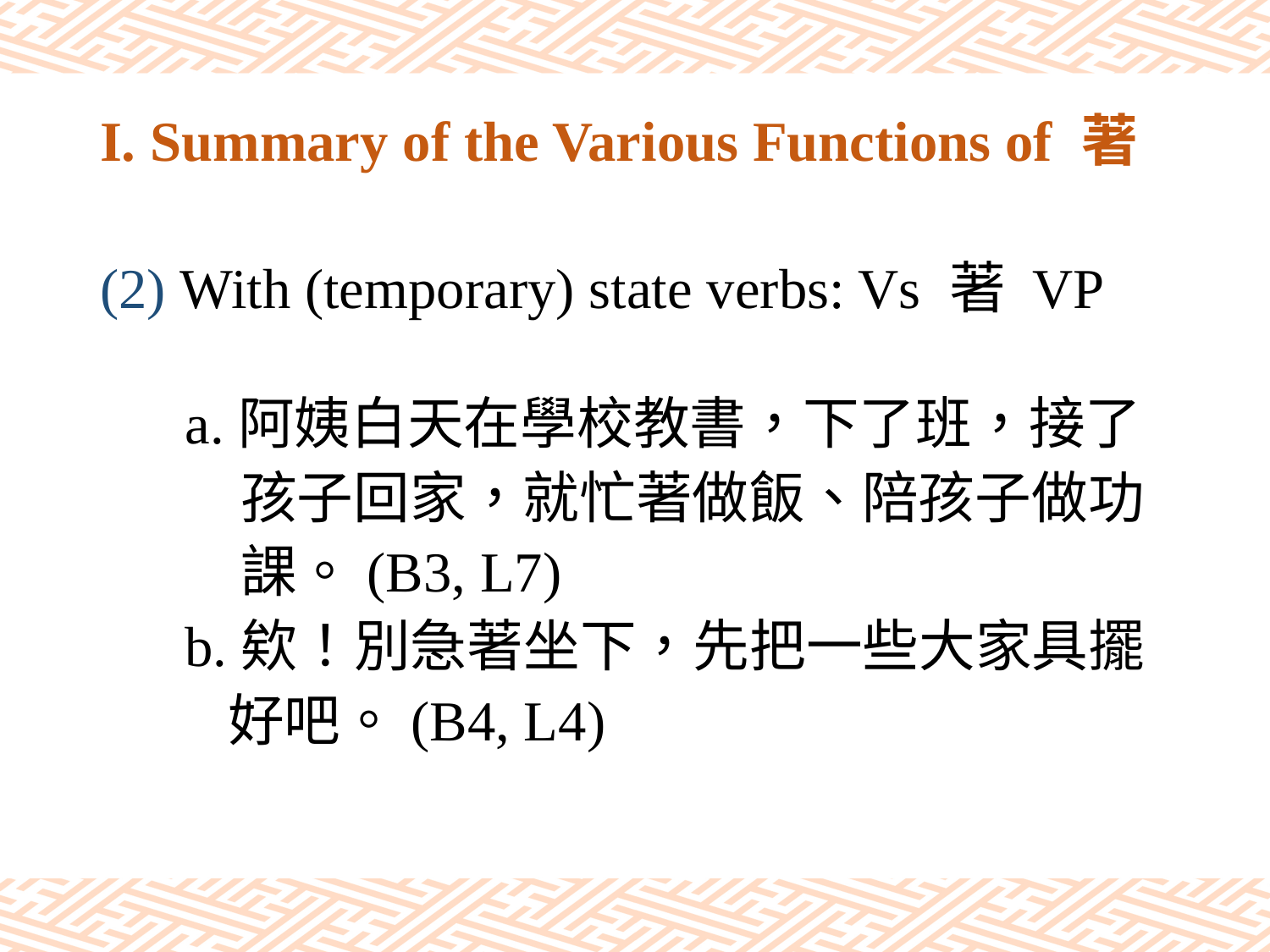

# I. Summary of the Various Functions of 著
(2) With (temporary) state verbs: Vs 著 VP
      a.阿姨白天在學校教書，下了班，接了
          孩子回家，就忙著做飯、陪孩子做功
          課。(B3, L7)
      b.欸！別急著坐下，先把一些大家具擺
         好吧。(B4, L4)